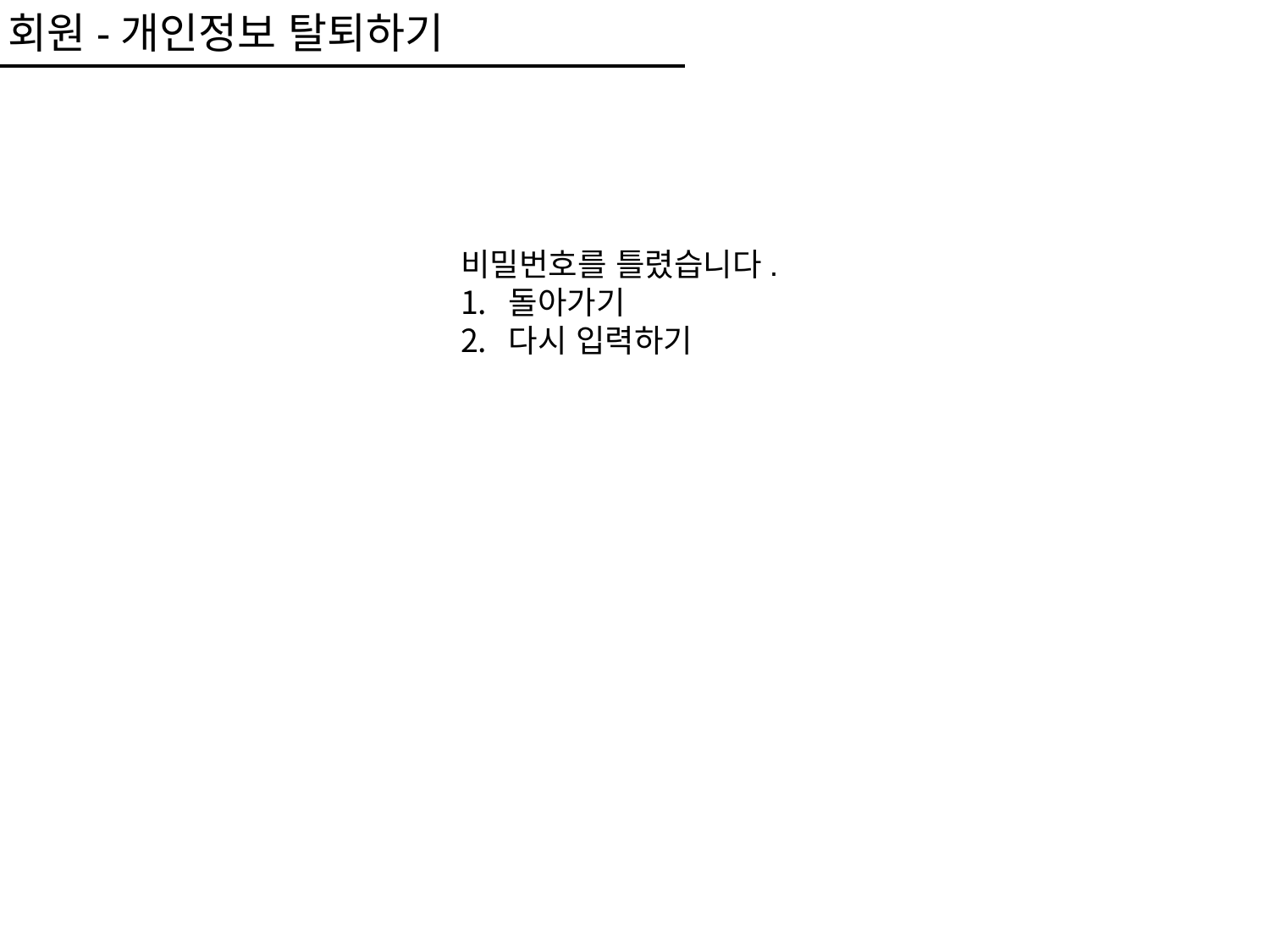

회원-개인정보 탈퇴하기
비밀번호를 틀렸습니다.
돌아가기
다시 입력하기